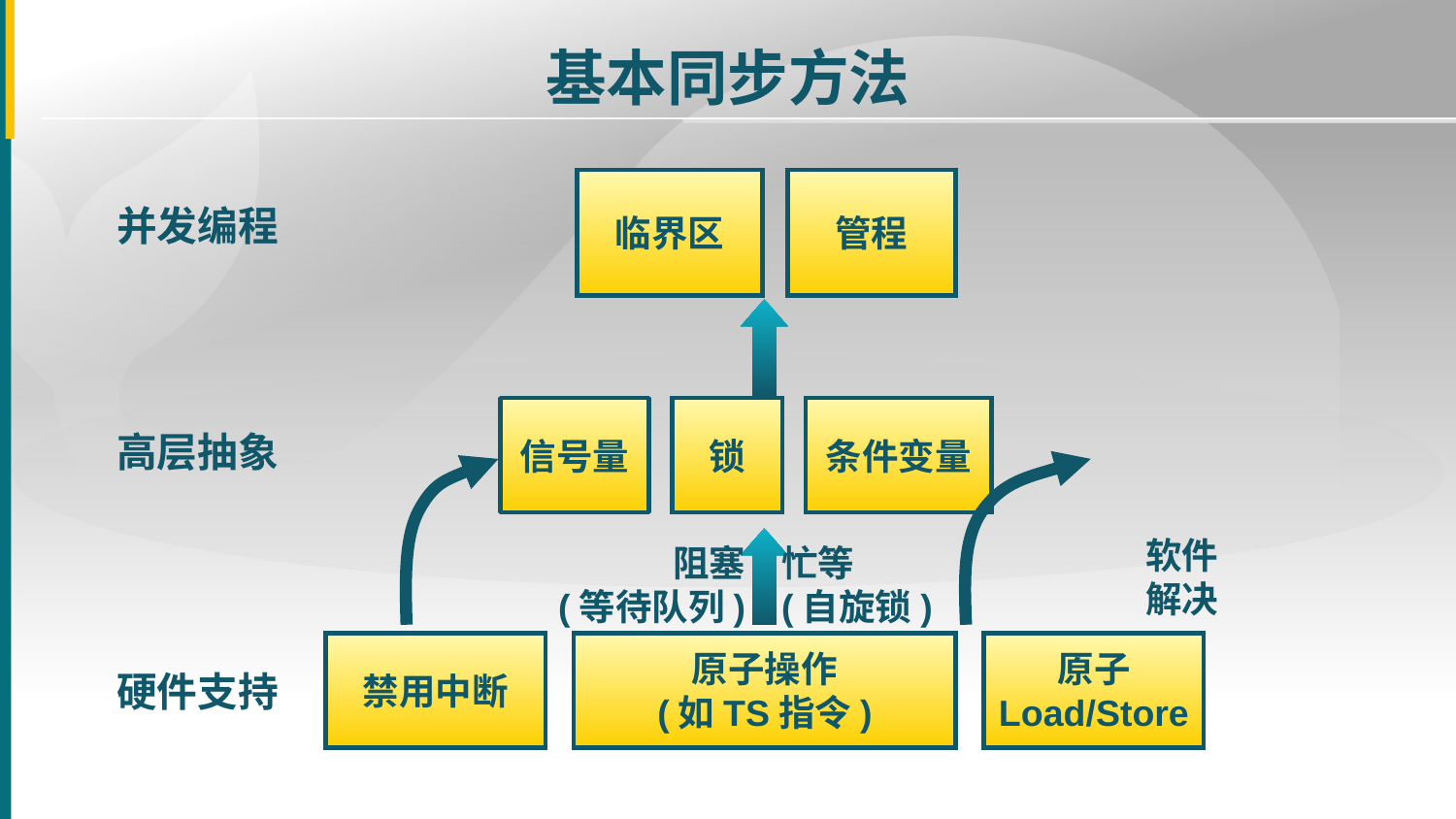

基本同步方法
临界区
管程
并发编程

信号量
锁
条件变量
高层抽象

软件
解决

阻塞
(等待队列)
忙等
(自旋锁)
禁用中断
原子操作
(如TS指令)
原子
Load/Store
硬件支持